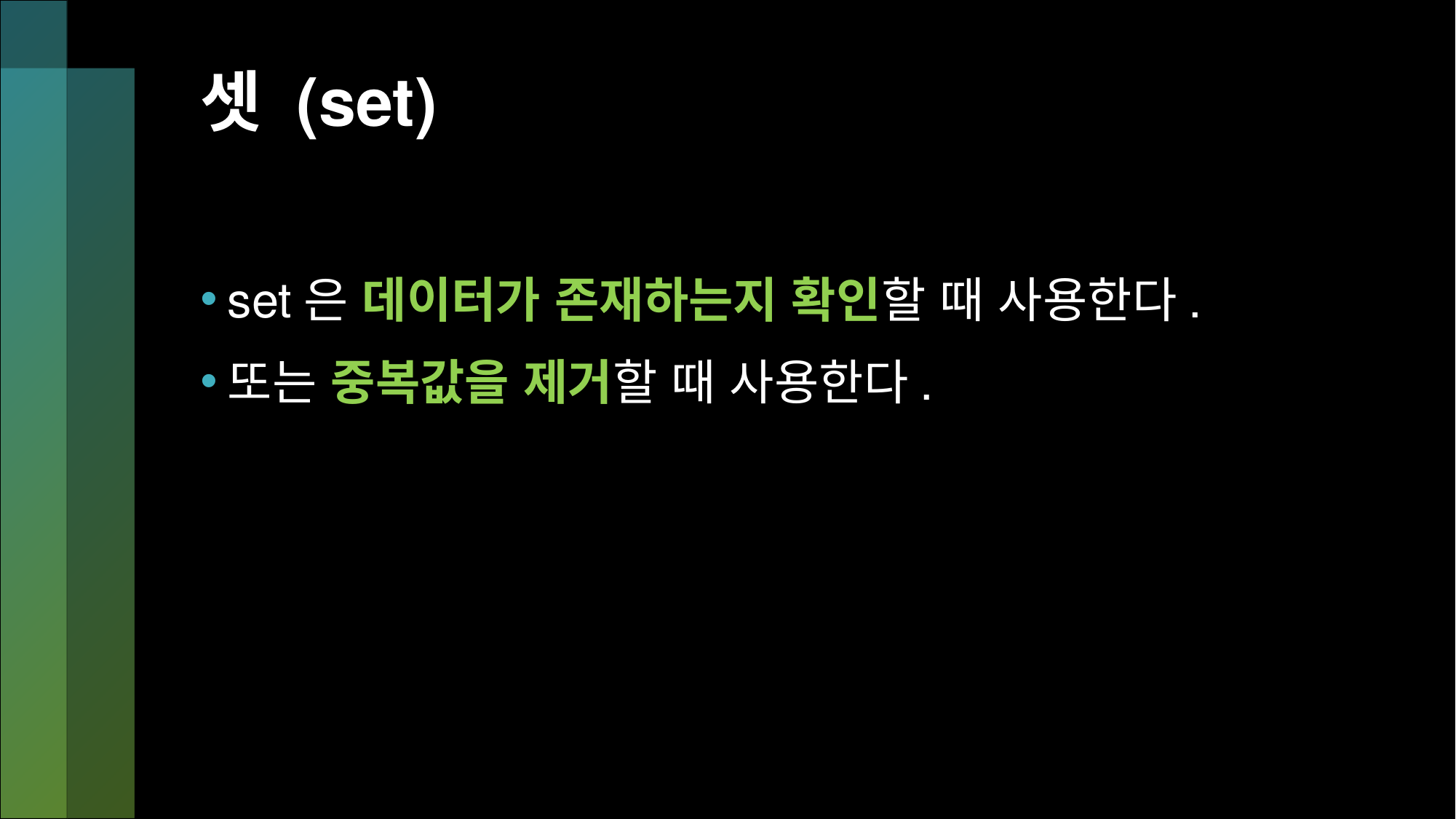

# 셋 (set)
set은 데이터가 존재하는지 확인할 때 사용한다.
또는 중복값을 제거할 때 사용한다.